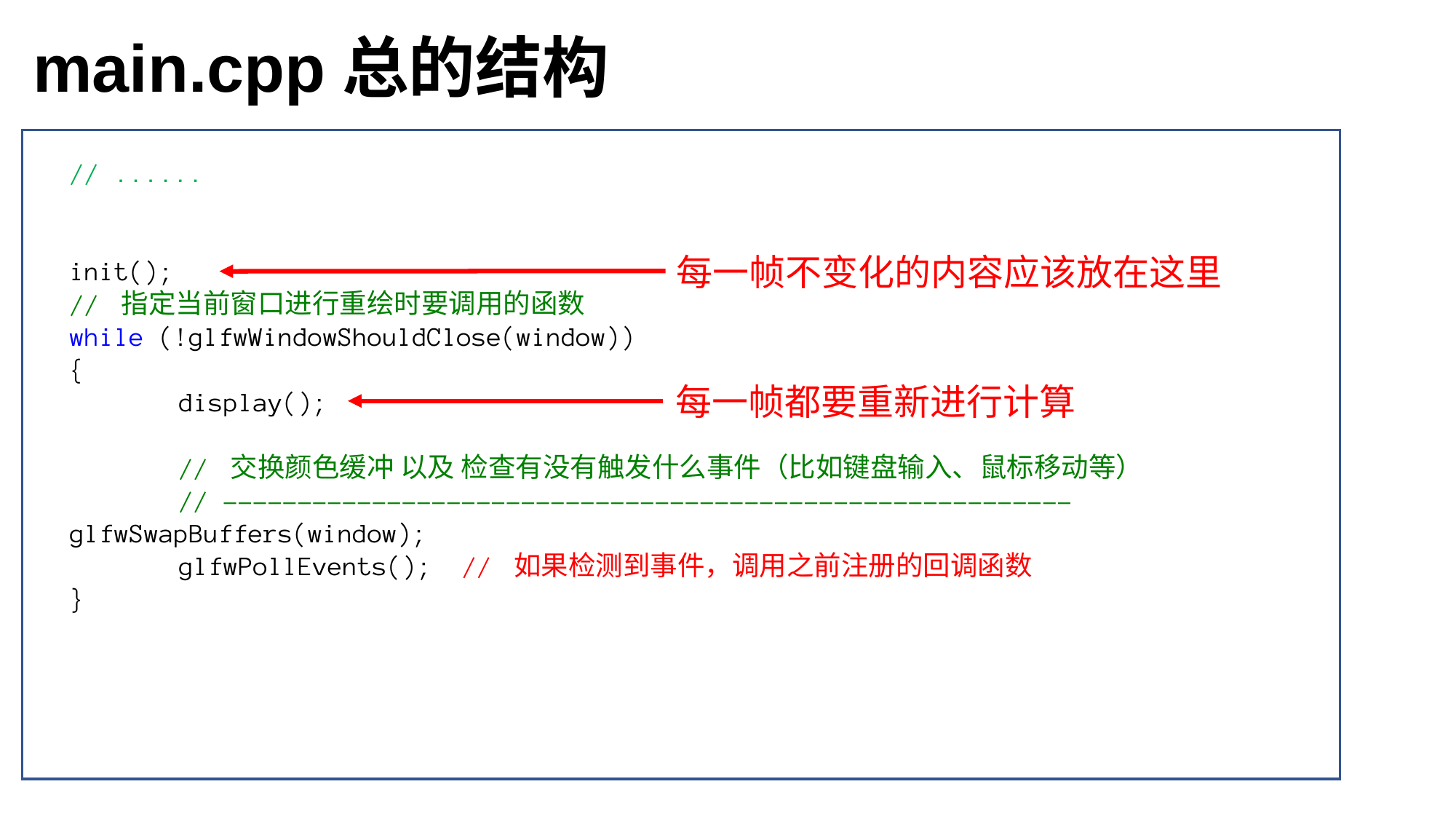

main.cpp总的结构

// ......

init();
// 指定当前窗口进行重绘时要调用的函数
while (!glfwWindowShouldClose(window))
{
	display();

	// 交换颜色缓冲 以及 检查有没有触发什么事件（比如键盘输入、鼠标移动等）
	// ---------------------------------------------------------	glfwSwapBuffers(window);
	glfwPollEvents();  // 如果检测到事件，调用之前注册的回调函数
}
每一帧不变化的内容应该放在这里
每一帧都要重新进行计算